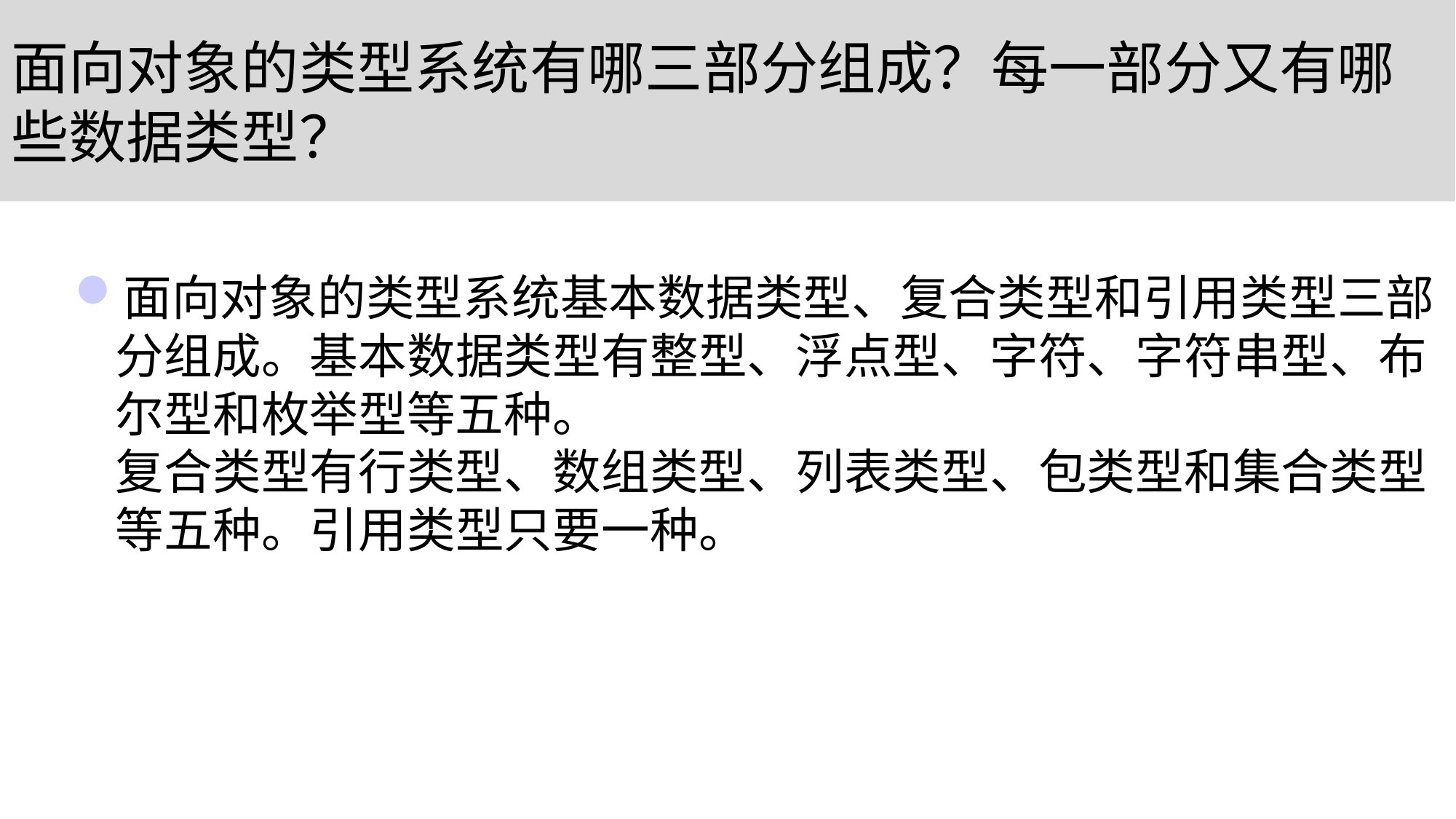

# 面向对象的类型系统有哪三部分组成？每一部分又有哪些数据类型？
面向对象的类型系统基本数据类型、复合类型和引用类型三部分组成。基本数据类型有整型、浮点型、字符、字符串型、布尔型和枚举型等五种。
复合类型有行类型、数组类型、列表类型、包类型和集合类型等五种。引用类型只要一种。